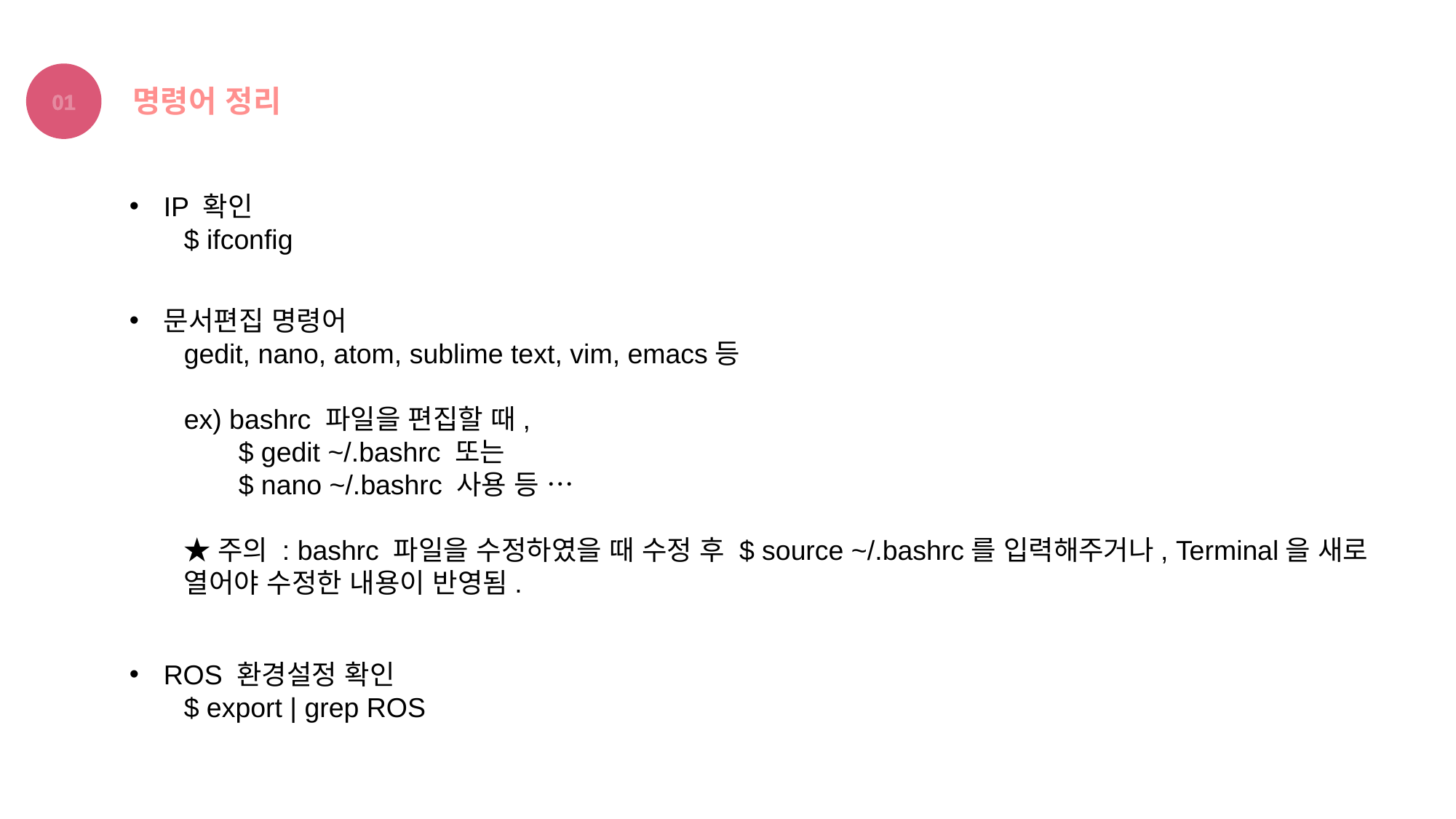

01
명령어 정리
IP 확인
$ ifconfig
문서편집 명령어
gedit, nano, atom, sublime text, vim, emacs등

ex) bashrc 파일을 편집할 때,
$ gedit ~/.bashrc 또는
$ nano ~/.bashrc 사용 등 …

★주의 : bashrc 파일을 수정하였을 때 수정 후 $ source ~/.bashrc를 입력해주거나, Terminal을 새로 열어야 수정한 내용이 반영됨.
ROS 환경설정 확인
$ export | grep ROS